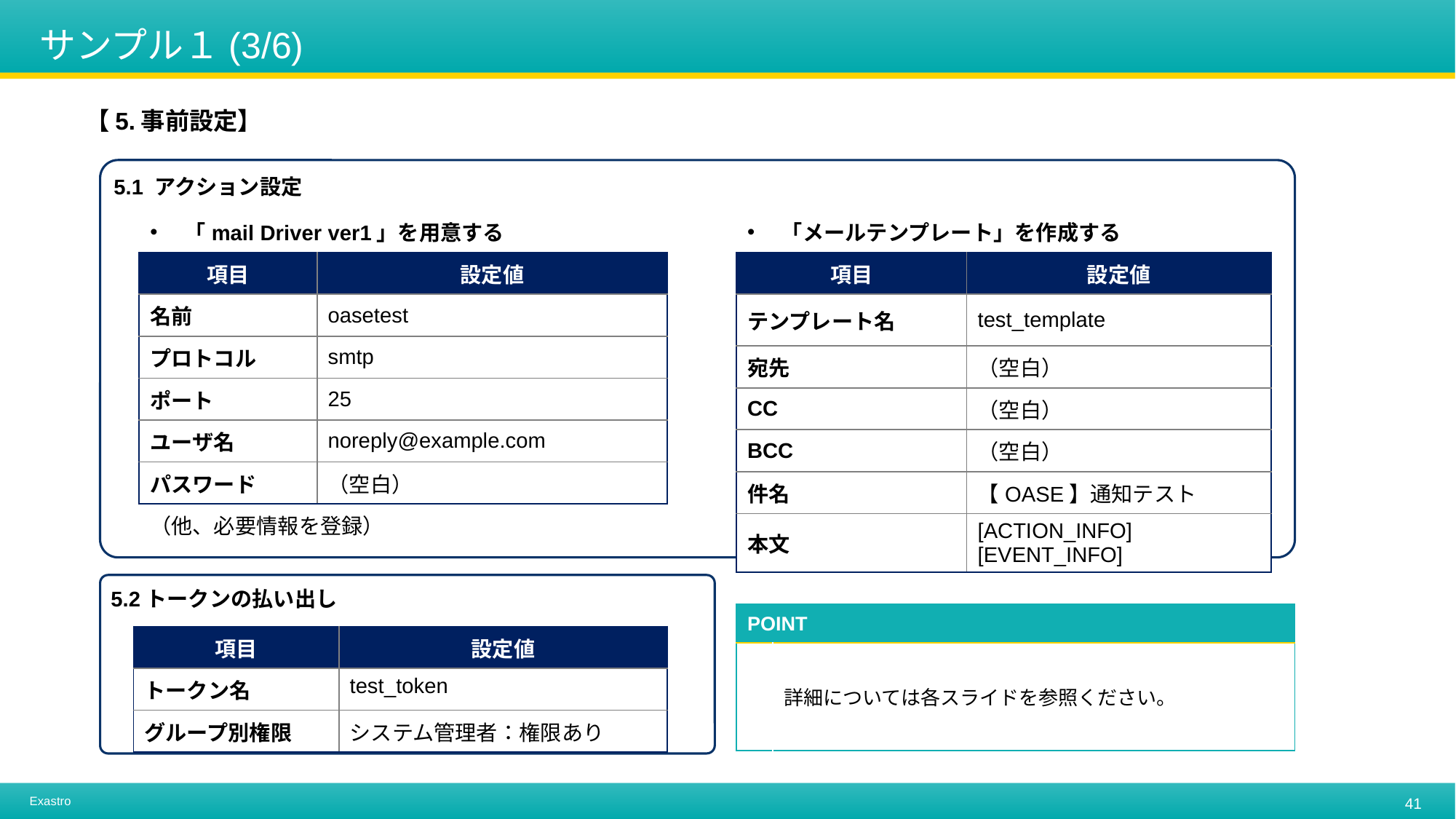

# サンプル１(3/6)
　【5.事前設定】

5.1 アクション設定
| 「mail Driver ver1」を用意する |  |
| --- | --- |
| 項目 | 設定値 |
| 名前 | oasetest |
| プロトコル | smtp |
| ポート | 25 |
| ユーザ名 | noreply@example.com |
| パスワード | （空白） |
| （他、必要情報を登録） |  |
| 「メールテンプレート」を作成する |  |
| --- | --- |
| 項目 | 設定値 |
| テンプレート名 | test\_template |
| 宛先 | （空白） |
| CC | （空白） |
| BCC | （空白） |
| 件名 | 【OASE】通知テスト |
| 本文 | [ACTION\_INFO] [EVENT\_INFO] |
5.2トークンの払い出し
| POINT |  |
| --- | --- |
|  | 詳細については各スライドを参照ください。 |
| 項目 | 設定値 |
| --- | --- |
| トークン名 | test\_token |
| グループ別権限 | システム管理者：権限あり |